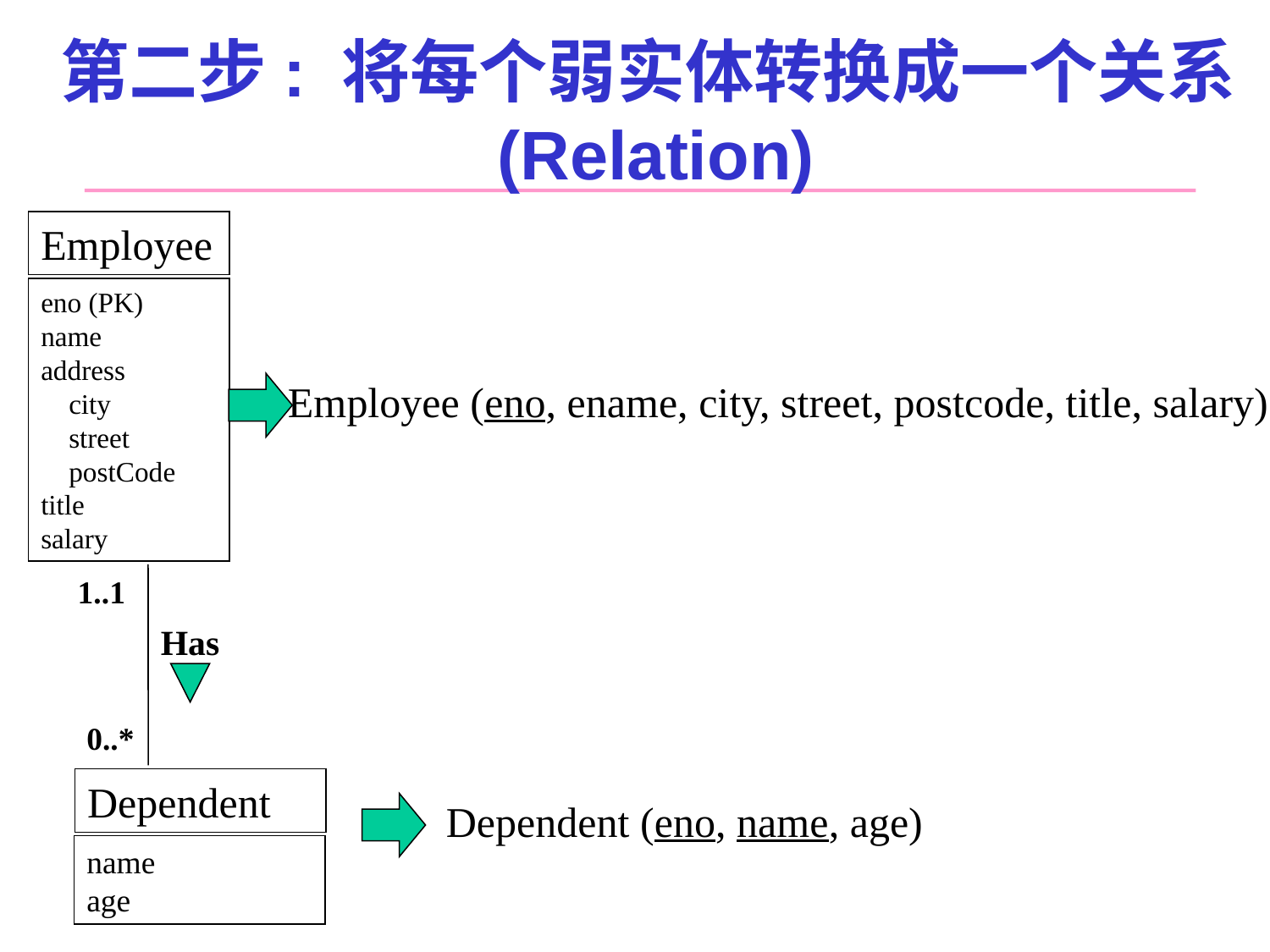

# 第二步: 将每个弱实体转换成一个关系(Relation)
Employee

eno (PK)
name
address
    city
    street
    postCode
title
salary

Employee (eno, ename, city, street, postcode, title, salary)

1..1
Has

0..*
Dependent
Dependent (eno, name, age)

name
age